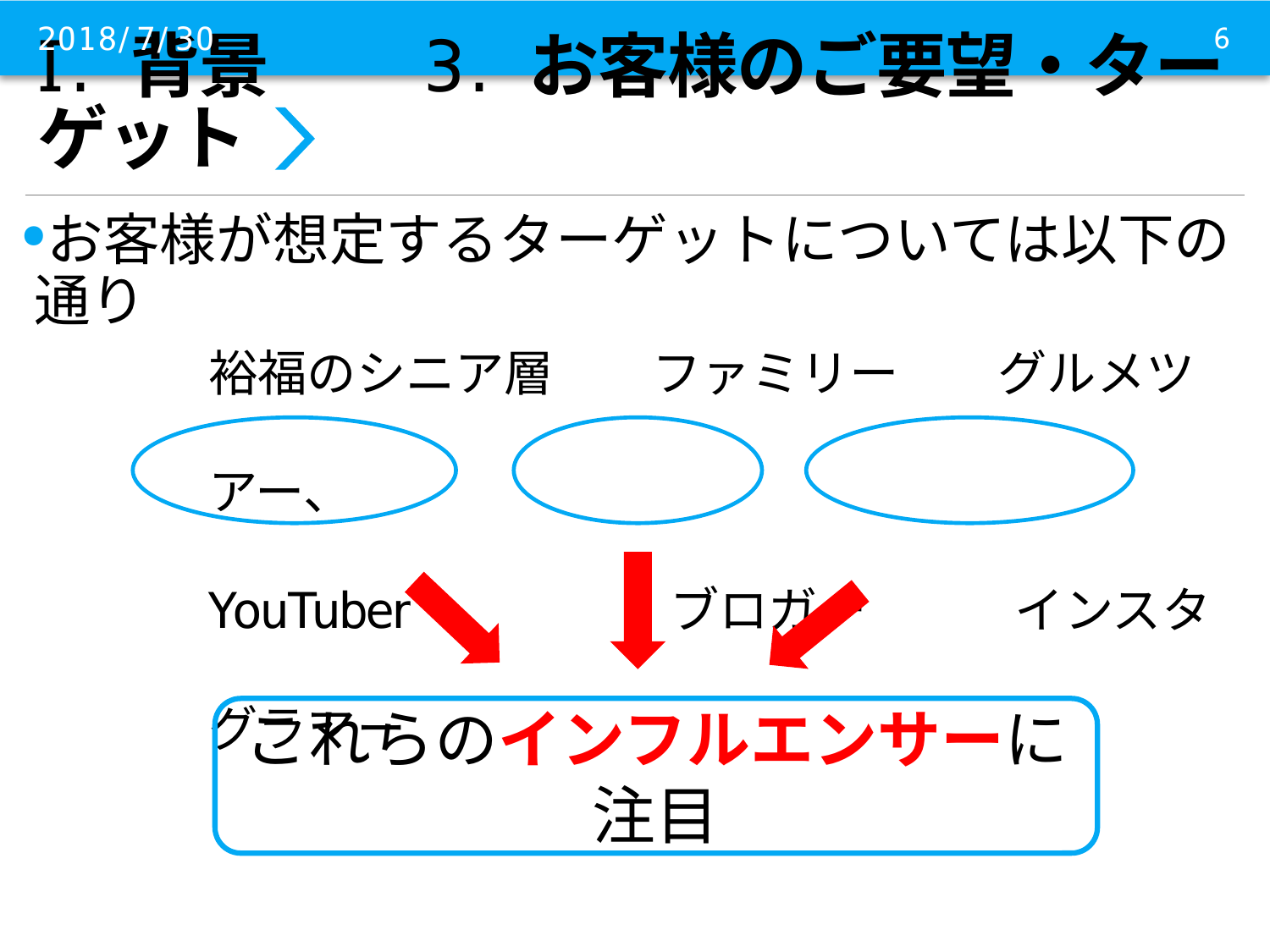

2018/7/30
6
# I. 背景　　3. お客様のご要望・ターゲット

お客様が想定するターゲットについては以下の通り

裕福のシニア層　　ファミリー　　グルメツアー、
YouTuber　　　　　ブロガー　　　インスタグラマー

これらのインフルエンサーに注目